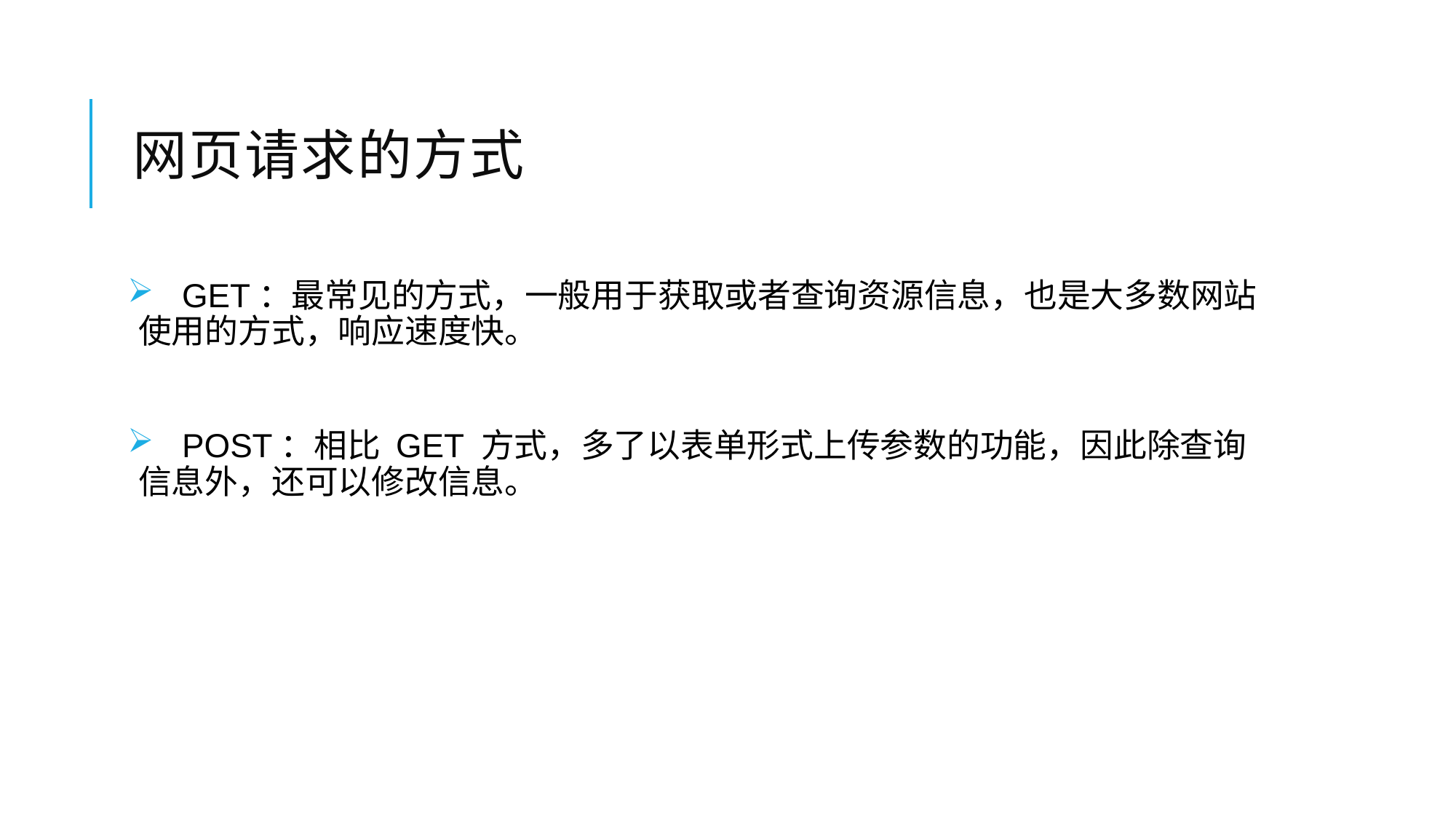

# 网页请求的方式
   GET：最常见的方式，一般用于获取或者查询资源信息，也是大多数网站使用的方式，响应速度快。

   POST：相比 GET 方式，多了以表单形式上传参数的功能，因此除查询信息外，还可以修改信息。